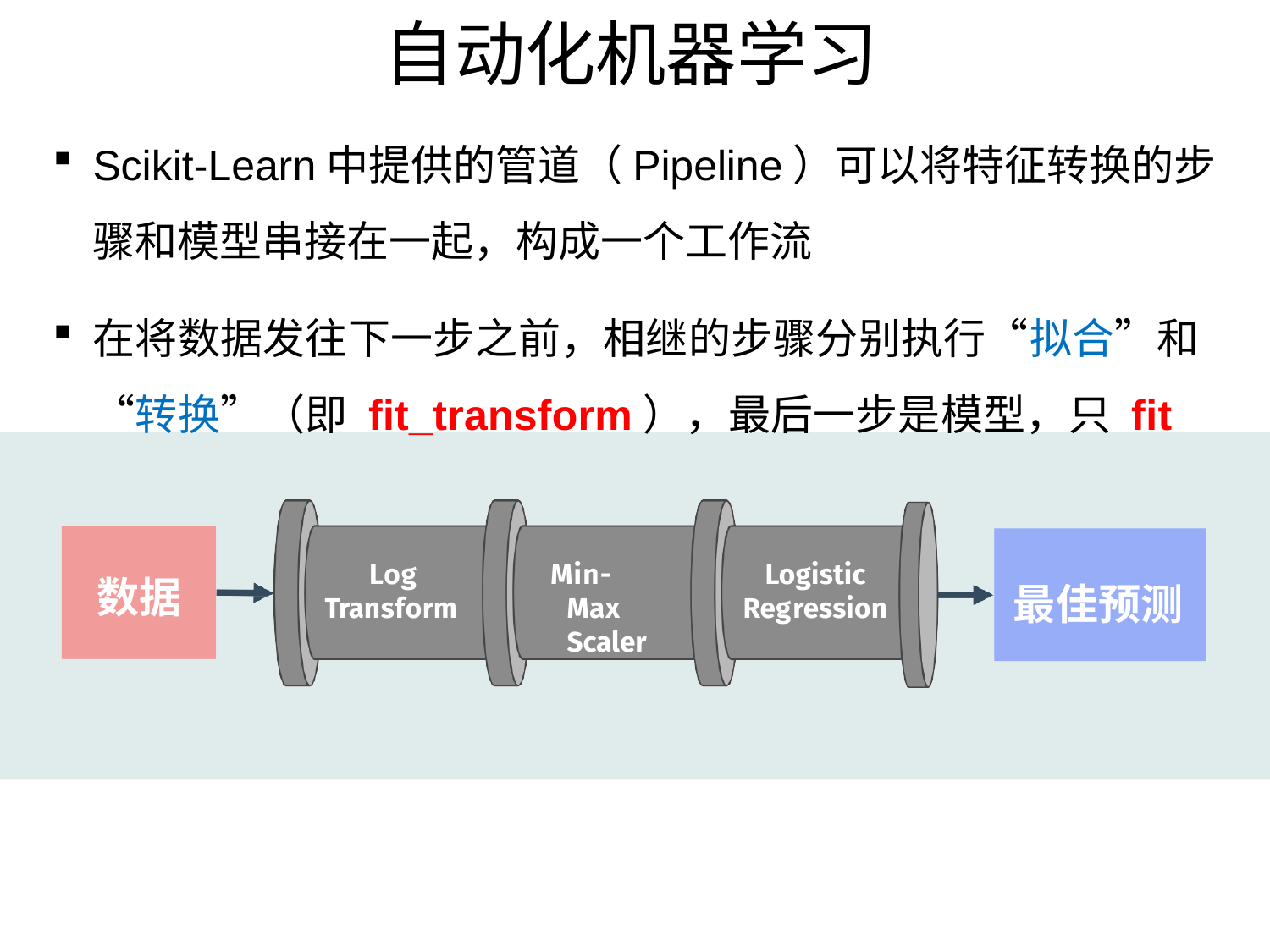

# 自动化机器学习
Scikit-Learn中提供的管道（Pipeline）可以将特征转换的步骤和模型串接在一起，构成一个工作流
在将数据发往下一步之前，相继的步骤分别执行“拟合”和“转换”（即 fit_transform），最后一步是模型，只 fit

Log  Transform
Min-Max  Scaler
Logistic  Regression
数据
最佳预测